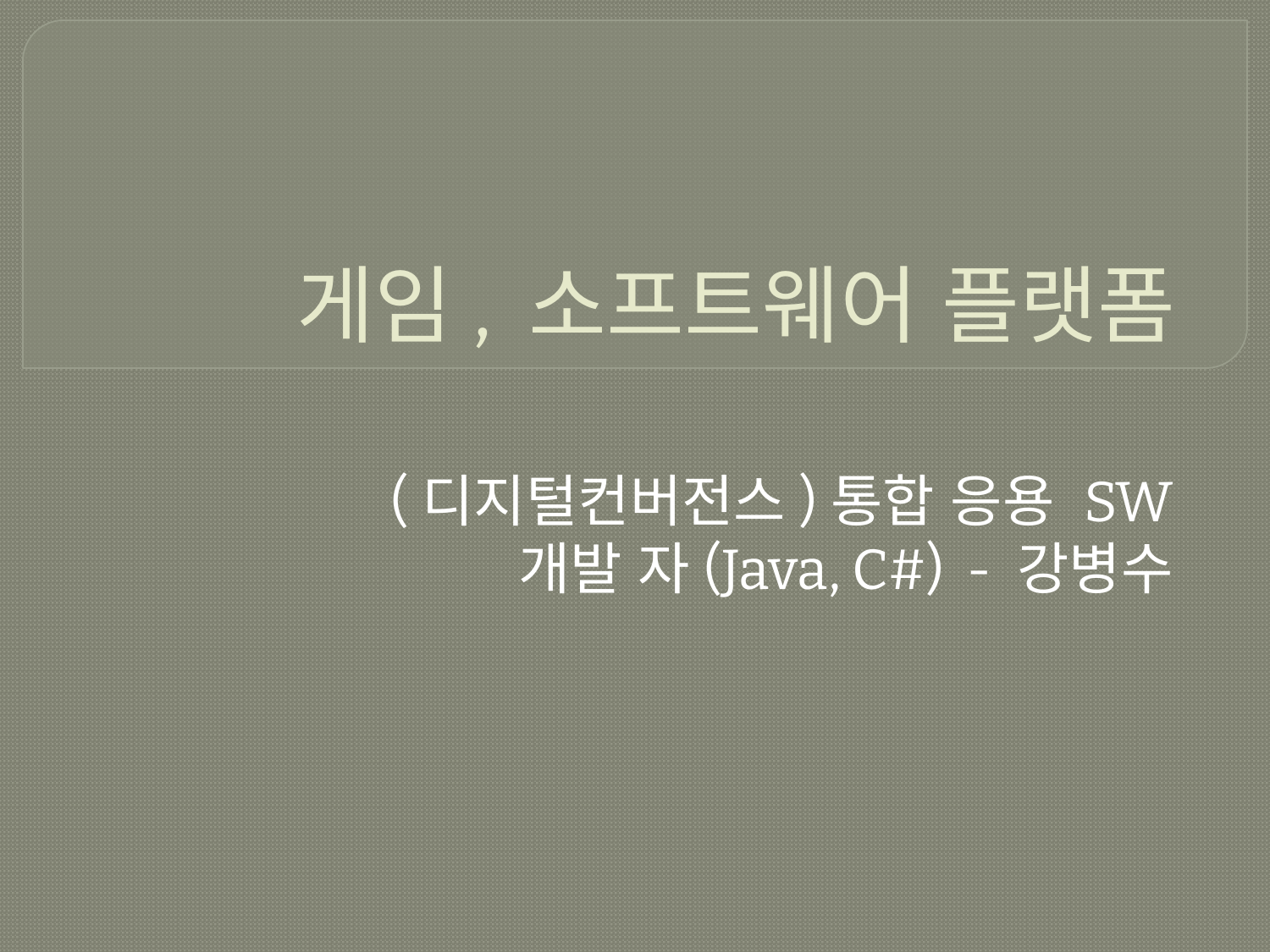

# 게임, 소프트웨어 플랫폼

(디지털컨버전스)통합 응용 SW 개발 자(Java, C#)  - 강병수